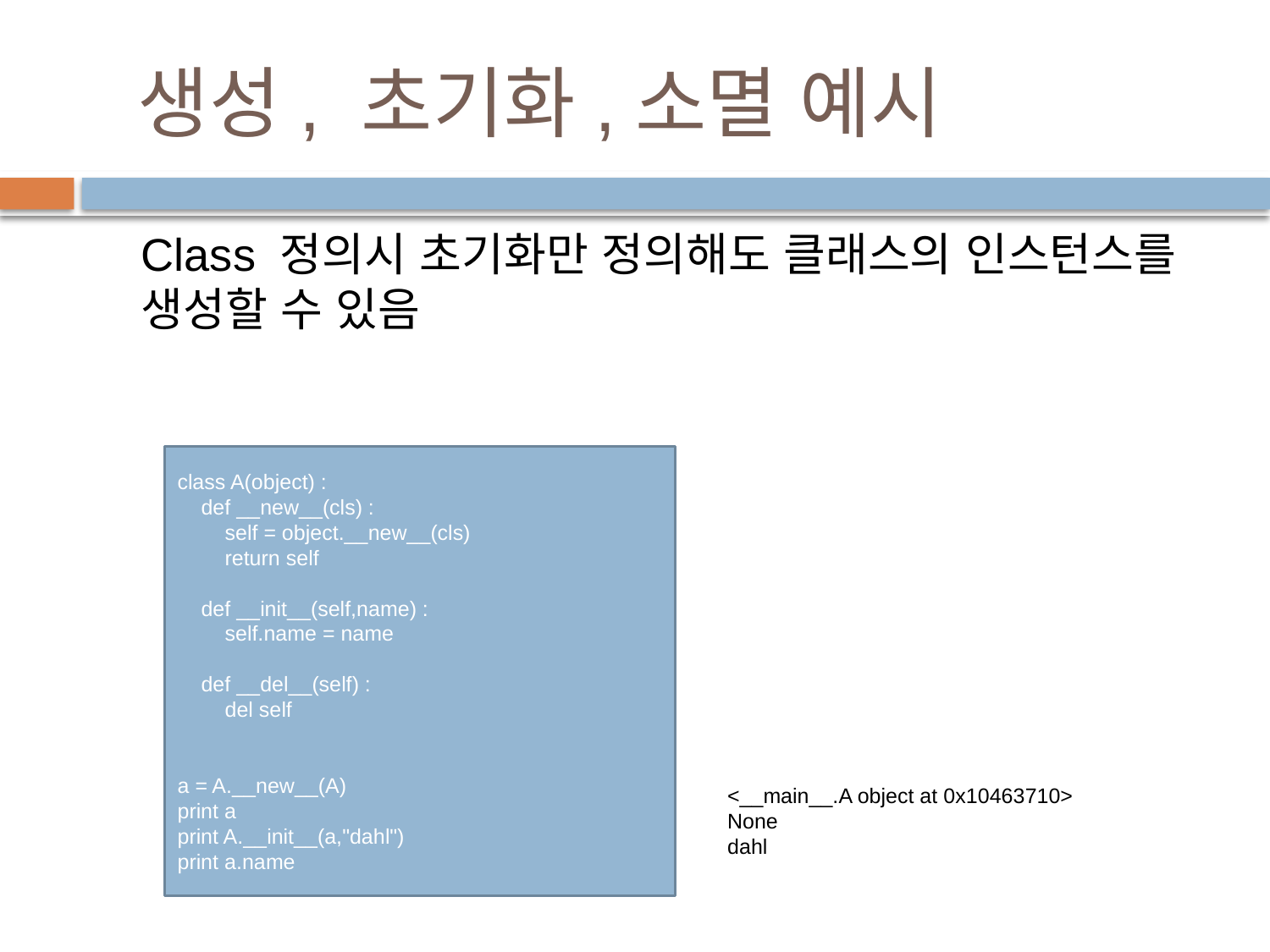

# 생성, 초기화,소멸 예시
Class 정의시 초기화만 정의해도 클래스의 인스턴스를 생성할 수 있음

class A(object) :
    def __new__(cls) :
        self = object.__new__(cls)
        return self

    def __init__(self,name) :
        self.name = name

    def __del__(self) :
        del self

a = A.__new__(A)
print a
print A.__init__(a,"dahl")
print a.name
<__main__.A object at 0x10463710>
None
dahl